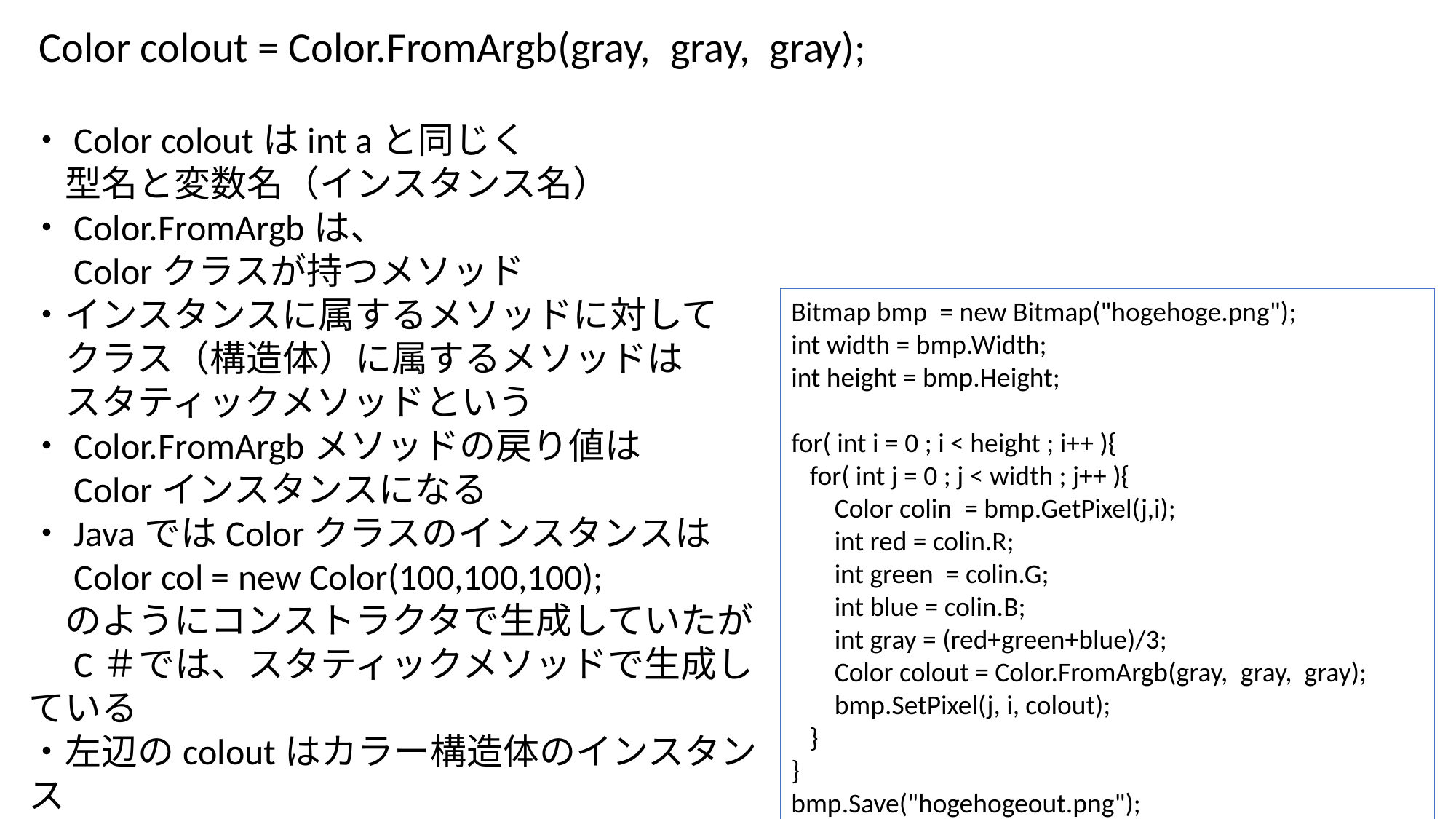

Color colout = Color.FromArgb(gray,  gray,  gray);

・Color coloutはint aと同じく
　型名と変数名（インスタンス名）
・Color.FromArgbは、
　Colorクラスが持つメソッド
・インスタンスに属するメソッドに対して
　クラス（構造体）に属するメソッドは
　スタティックメソッドという
・Color.FromArgbメソッドの戻り値は
　Colorインスタンスになる
・JavaではColorクラスのインスタンスは
　Color col = new Color(100,100,100);
　のようにコンストラクタで生成していたが
　C＃では、スタティックメソッドで生成している
・左辺のcoloutはカラー構造体のインスタンス
　右辺の戻り値もカラー構造体のインスタンス
　→型は一致
Bitmap bmp  = new Bitmap("hogehoge.png");
int width = bmp.Width;
int height = bmp.Height;

for( int i = 0 ; i < height ; i++ ){
   for( int j = 0 ; j < width ; j++ ){
       Color colin  = bmp.GetPixel(j,i);
       int red = colin.R;
       int green  = colin.G;
       int blue = colin.B;
       int gray = (red+green+blue)/3;
       Color colout = Color.FromArgb(gray,  gray,  gray);
       bmp.SetPixel(j, i, colout);
   }
}
bmp.Save("hogehogeout.png");